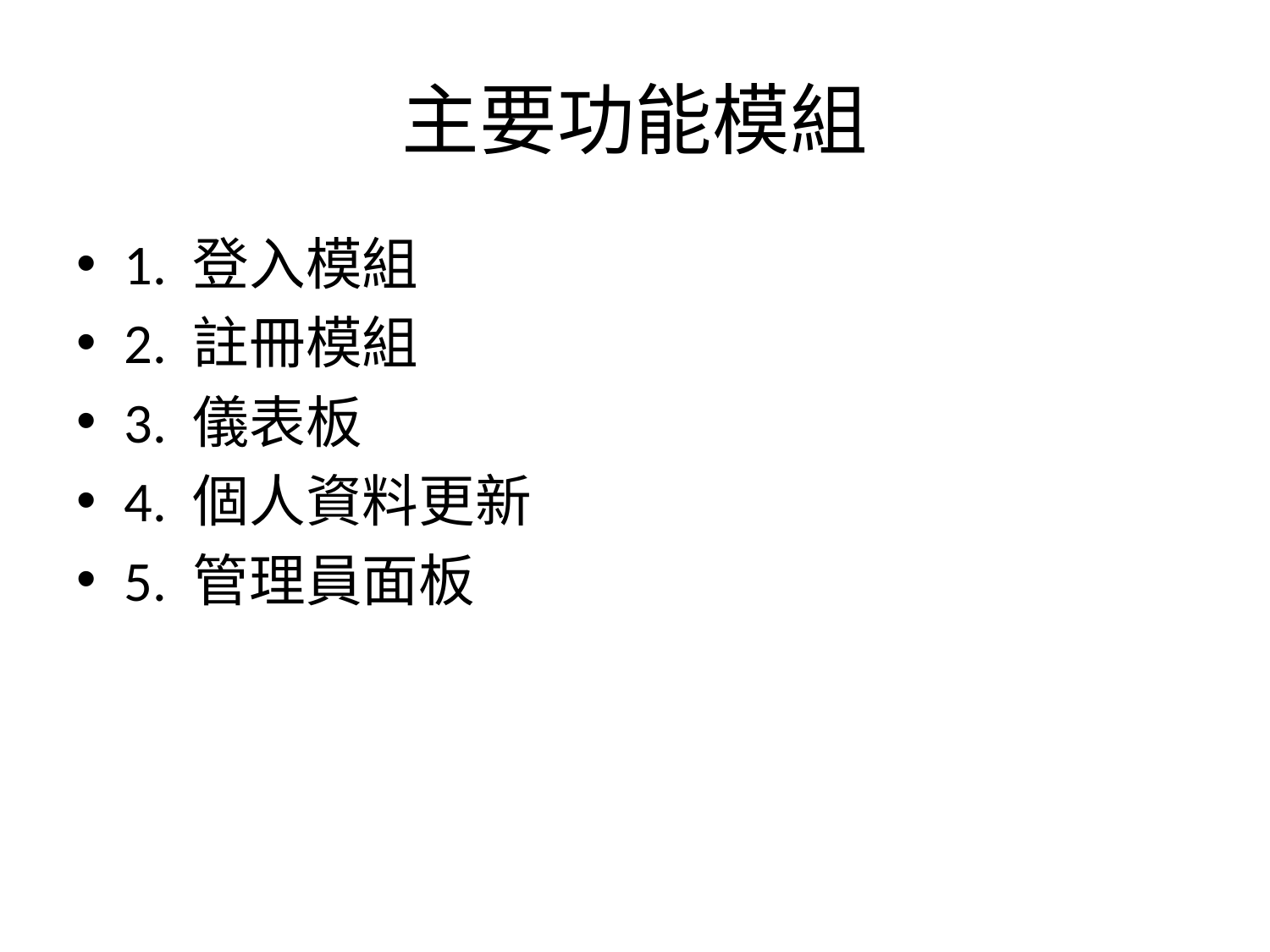

# 主要功能模組
1. 登入模組
2. 註冊模組
3. 儀表板
4. 個人資料更新
5. 管理員面板